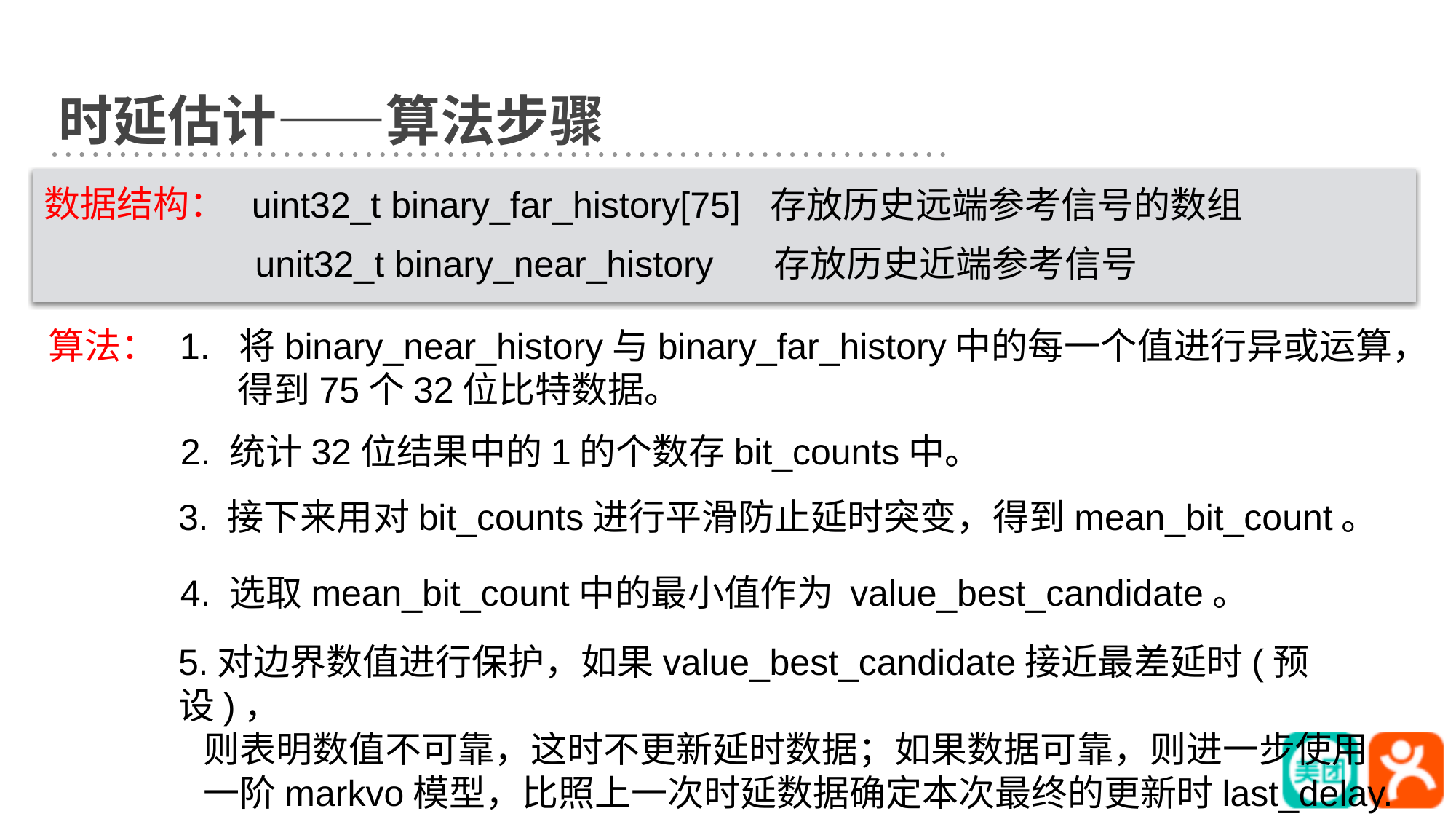

时延估计——算法步骤

数据结构：
uint32_t binary_far_history[75]  存放历史远端参考信号的数组
unit32_t binary_near_history     存放历史近端参考信号
算法：
1.  将binary_near_history与binary_far_history中的每一个值进行异或运算，
      得到75个32位比特数据。
2. 统计32位结果中的1的个数存bit_counts中。
3. 接下来用对bit_counts进行平滑防止延时突变，得到mean_bit_count。
4. 选取mean_bit_count中的最小值作为 value_best_candidate。
5.对边界数值进行保护，如果value_best_candidate接近最差延时(预设)，
  则表明数值不可靠，这时不更新延时数据；如果数据可靠，则进一步使用
  一阶markvo模型，比照上一次时延数据确定本次最终的更新时last_delay.